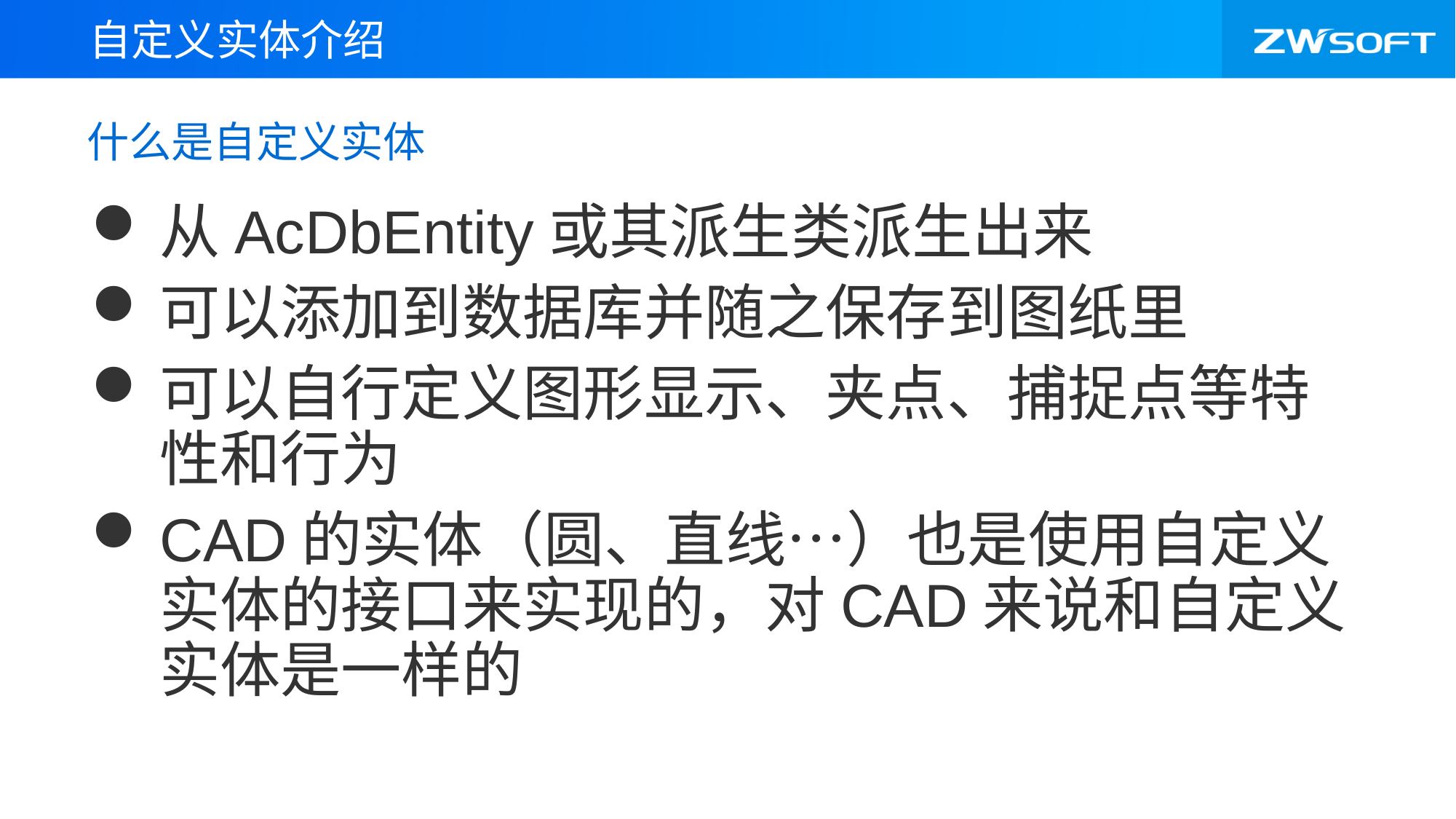

自定义实体介绍
# 什么是自定义实体
从AcDbEntity或其派生类派生出来
可以添加到数据库并随之保存到图纸里
可以自行定义图形显示、夹点、捕捉点等特性和行为
CAD的实体（圆、直线…）也是使用自定义实体的接口来实现的，对CAD来说和自定义实体是一样的